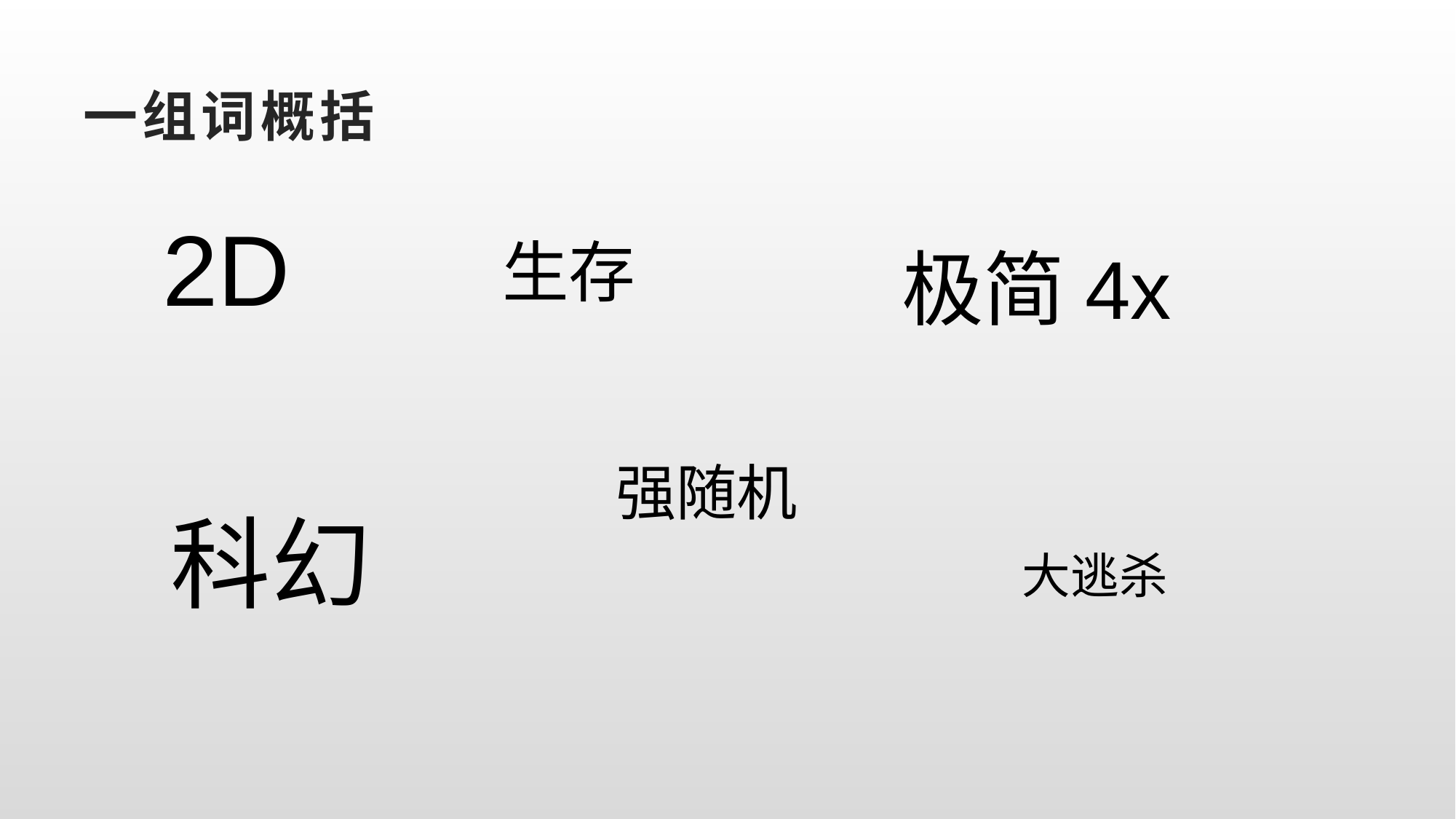

# 一组词概括
2D
生存
极简4x
强随机
科幻
大逃杀